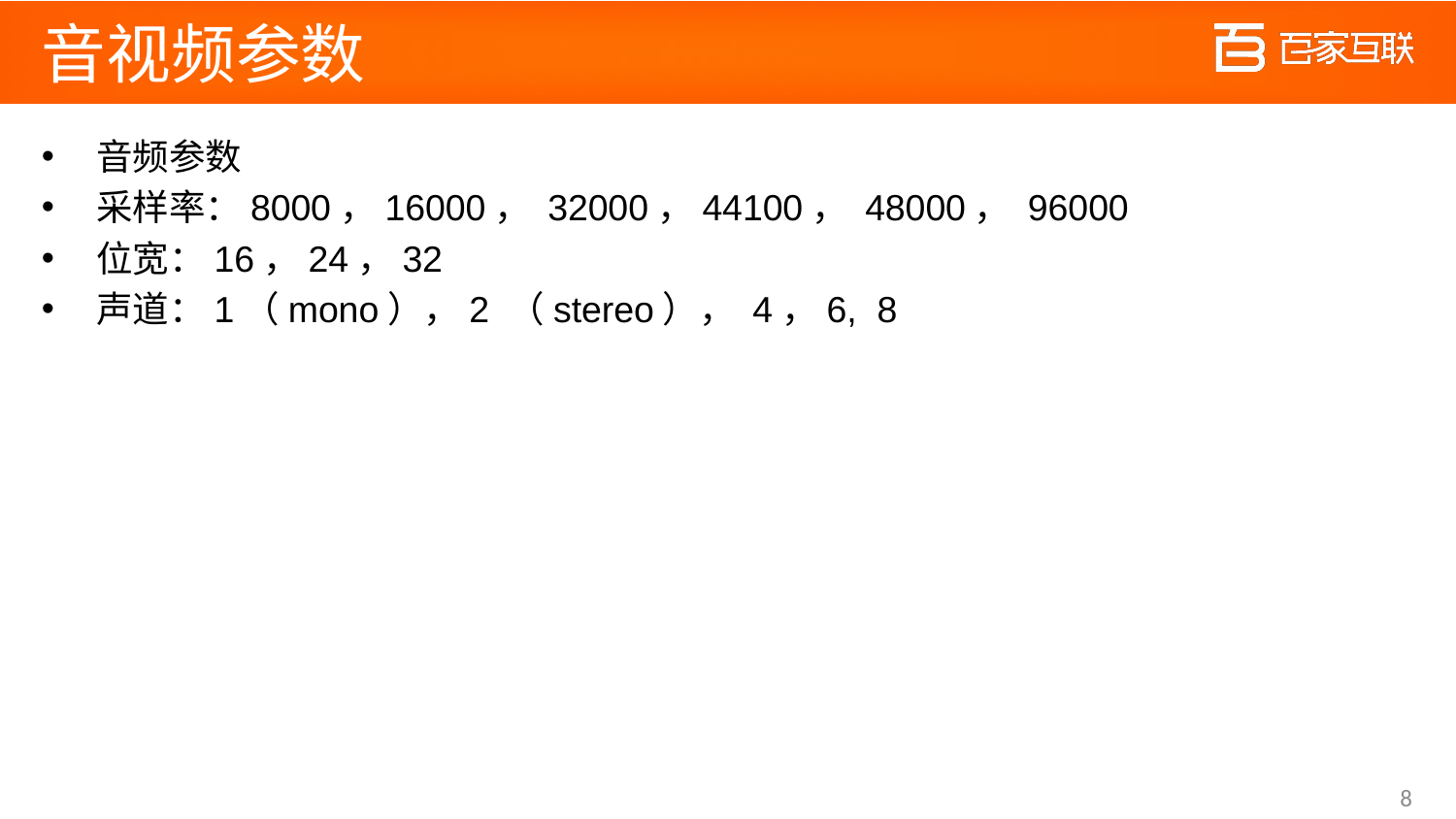

# 音视频参数
音频参数
采样率：8000，16000， 32000，44100， 48000， 96000
位宽：16，24，32
声道：1（mono），2 （stereo）， 4，6,  8
8